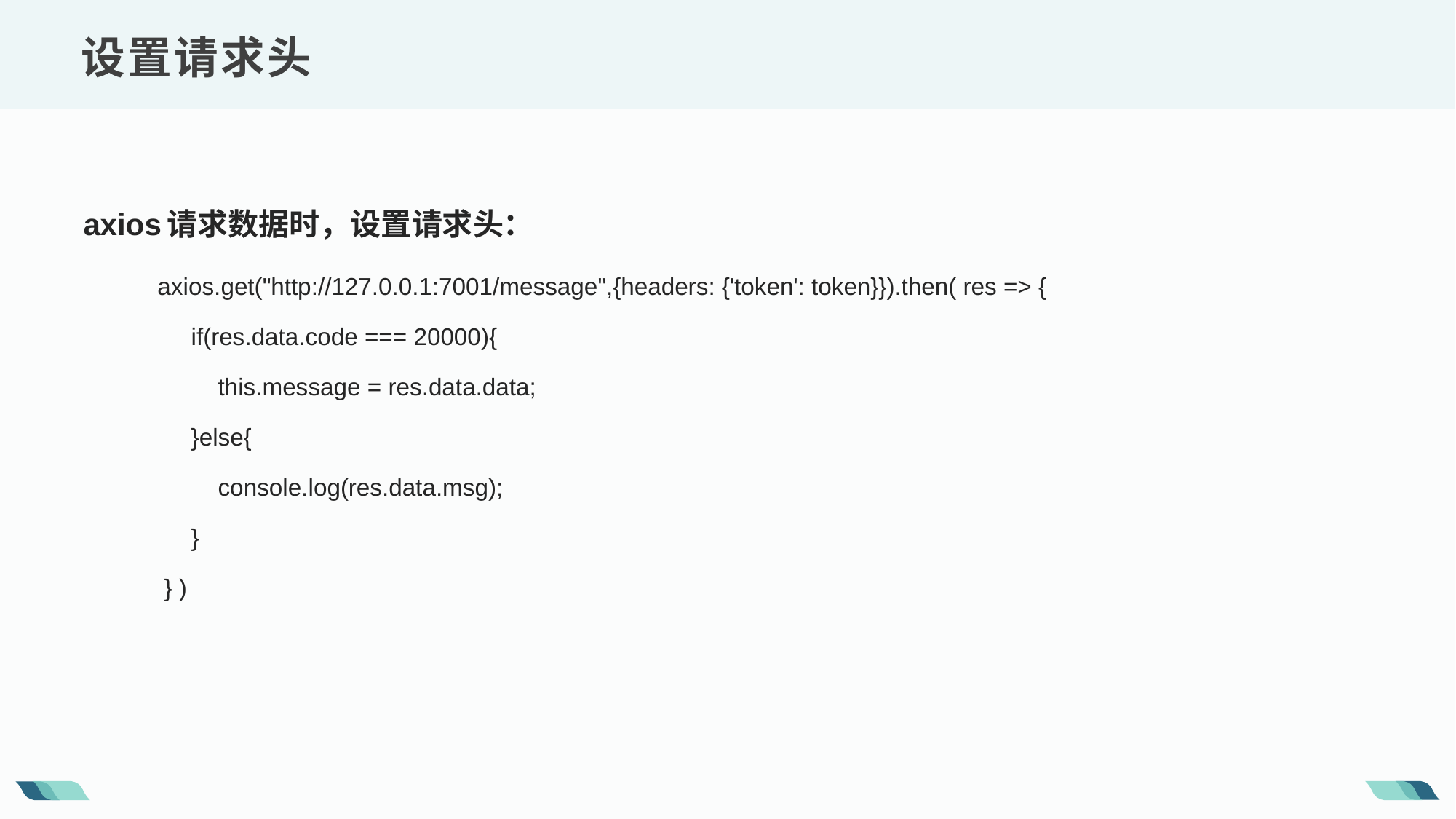

设置请求头
axios请求数据时，设置请求头：
           axios.get("http://127.0.0.1:7001/message",{headers: {'token': token}}).then( res => {
                if(res.data.code === 20000){
                    this.message = res.data.data;
                }else{
                    console.log(res.data.msg);
                }
            } )